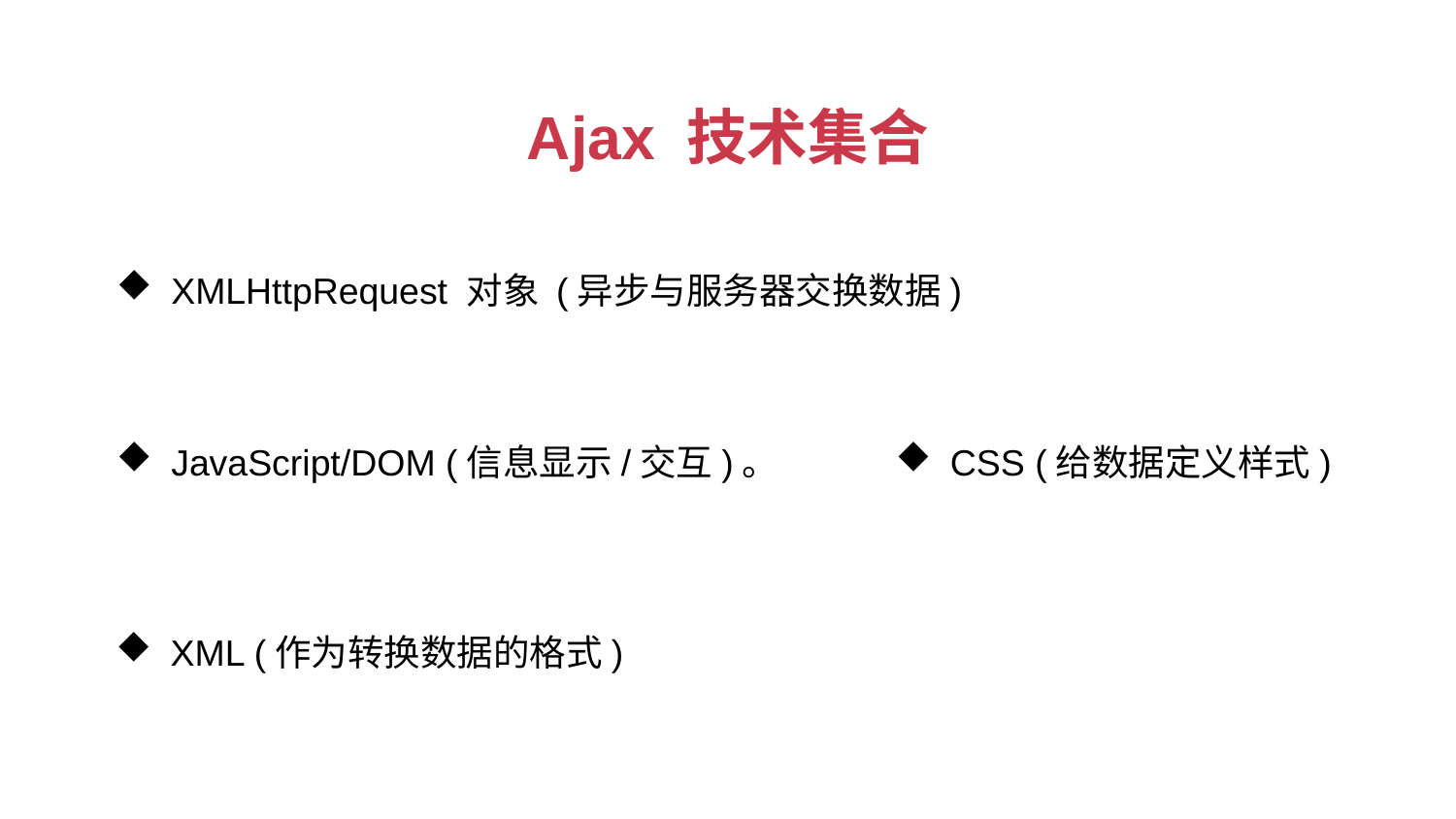

Ajax 技术集合
XMLHttpRequest 对象 (异步与服务器交换数据)
JavaScript/DOM (信息显示/交互)。
CSS (给数据定义样式)
XML (作为转换数据的格式)